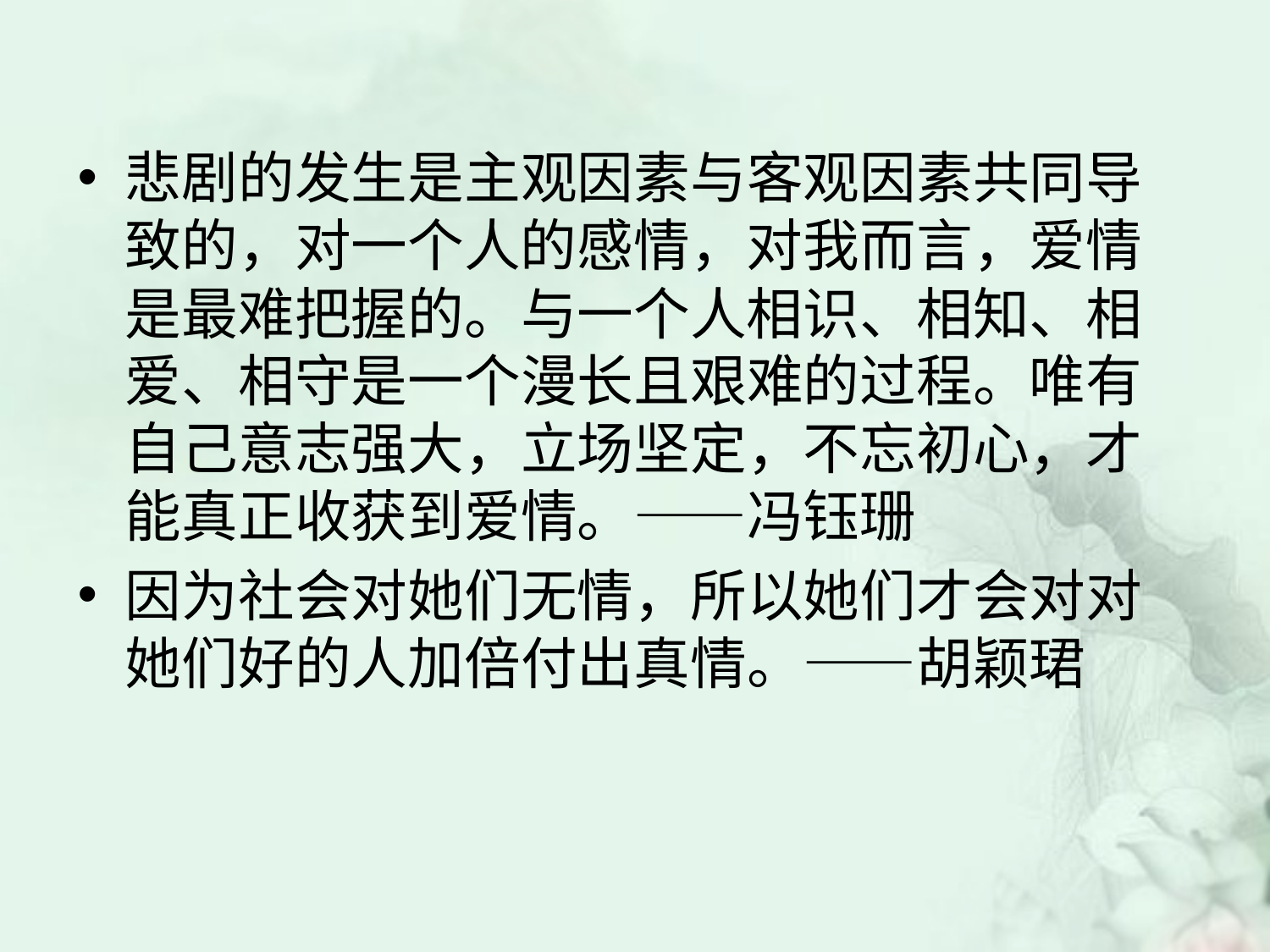

悲剧的发生是主观因素与客观因素共同导致的，对一个人的感情，对我而言，爱情是最难把握的。与一个人相识、相知、相爱、相守是一个漫长且艰难的过程。唯有自己意志强大，立场坚定，不忘初心，才能真正收获到爱情。——冯钰珊
因为社会对她们无情，所以她们才会对对她们好的人加倍付出真情。——胡颖珺